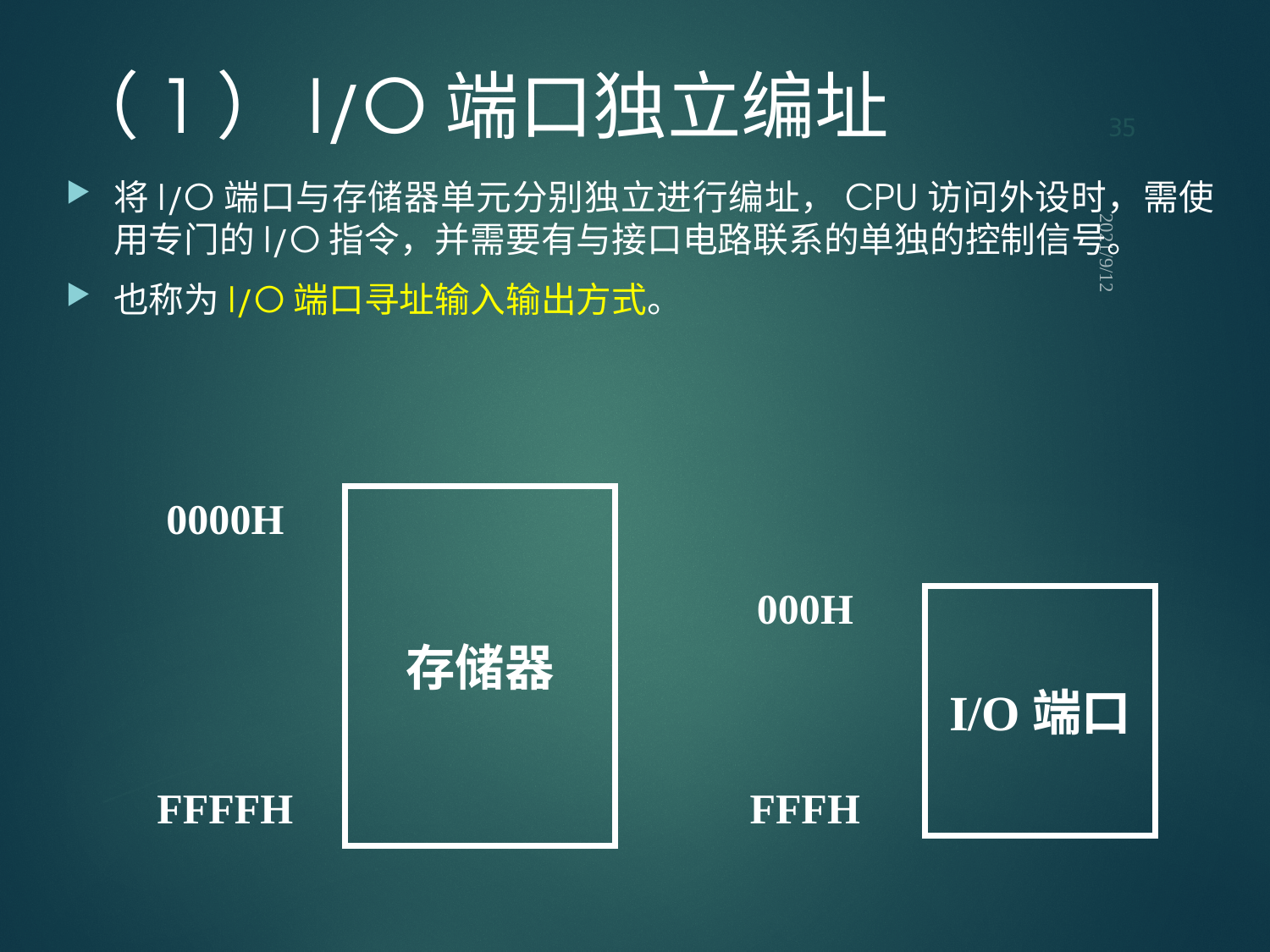

35
# （1）I/O端口独立编址
将I/O端口与存储器单元分别独立进行编址，CPU访问外设时，需使用专门的I/O指令，并需要有与接口电路联系的单独的控制信号。
也称为I/O端口寻址输入输出方式。
2021/9/12
0000H
存储器
000H
I/O端口
FFFFH
FFFH